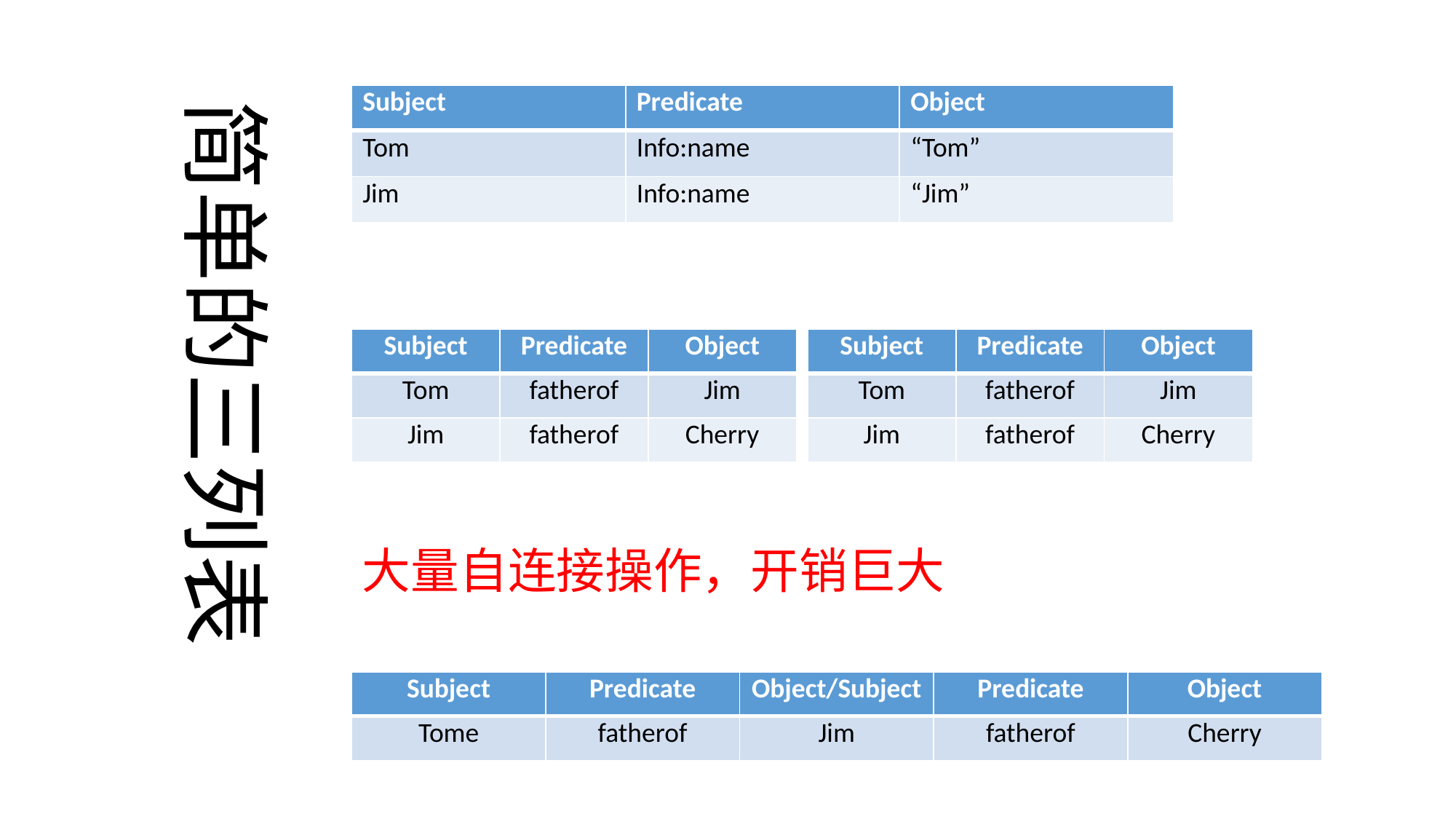

| Subject | Predicate | Object |
| --- | --- | --- |
| Tom | Info:name | “Tom” |
| Jim | Info:name | “Jim” |
简单的三列表
| Subject | Predicate | Object |
| --- | --- | --- |
| Tom | fatherof | Jim |
| Jim | fatherof | Cherry |
| Subject | Predicate | Object |
| --- | --- | --- |
| Tom | fatherof | Jim |
| Jim | fatherof | Cherry |
大量自连接操作，开销巨大
| Subject | Predicate | Object/Subject | Predicate | Object |
| --- | --- | --- | --- | --- |
| Tome | fatherof | Jim | fatherof | Cherry |